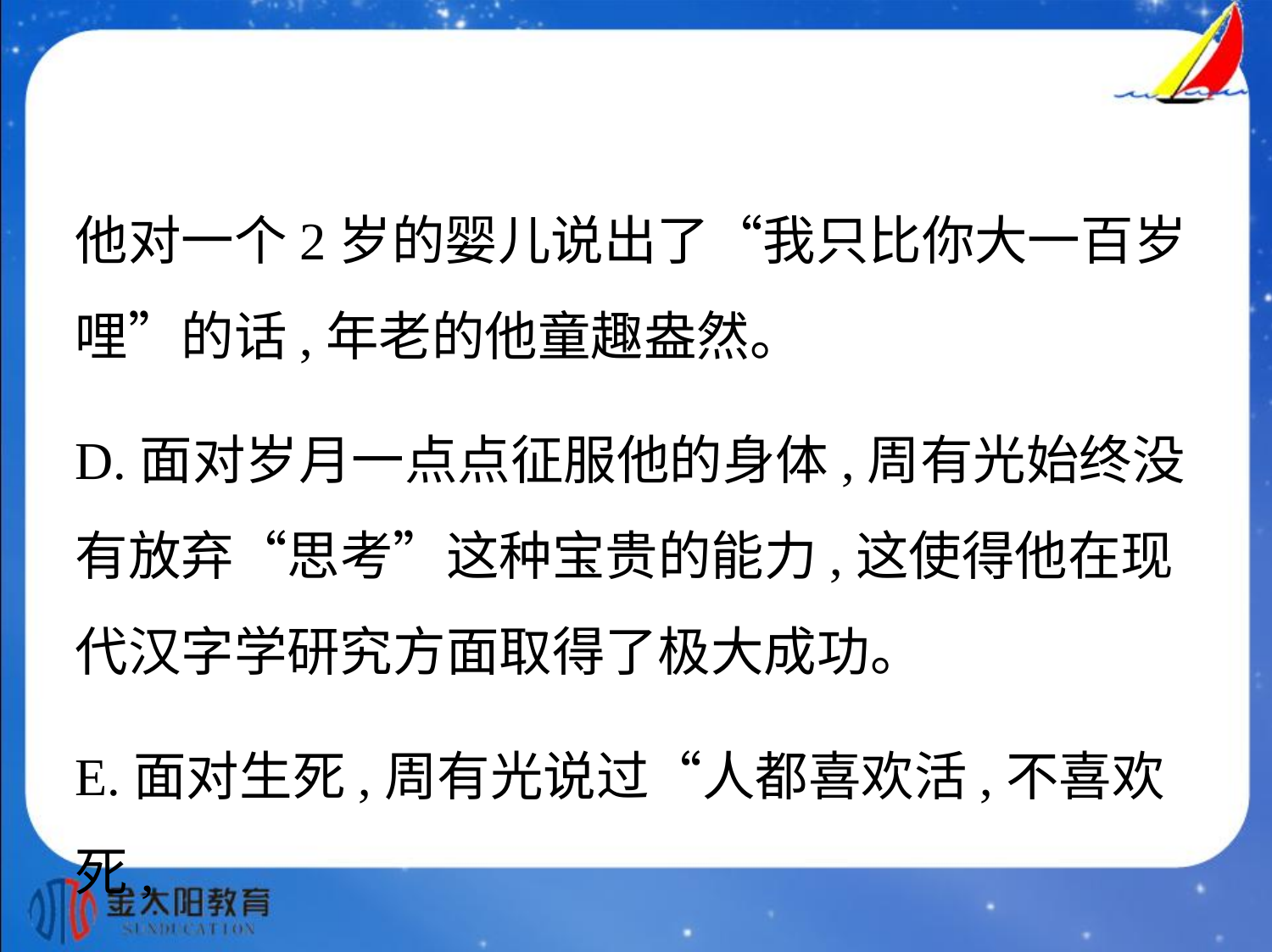

他对一个2岁的婴儿说出了“我只比你大一百岁
哩”的话,年老的他童趣盎然。
D.面对岁月一点点征服他的身体,周有光始终没
有放弃“思考”这种宝贵的能力,这使得他在现
代汉字学研究方面取得了极大成功。
E.面对生死,周有光说过“人都喜欢活,不喜欢死,